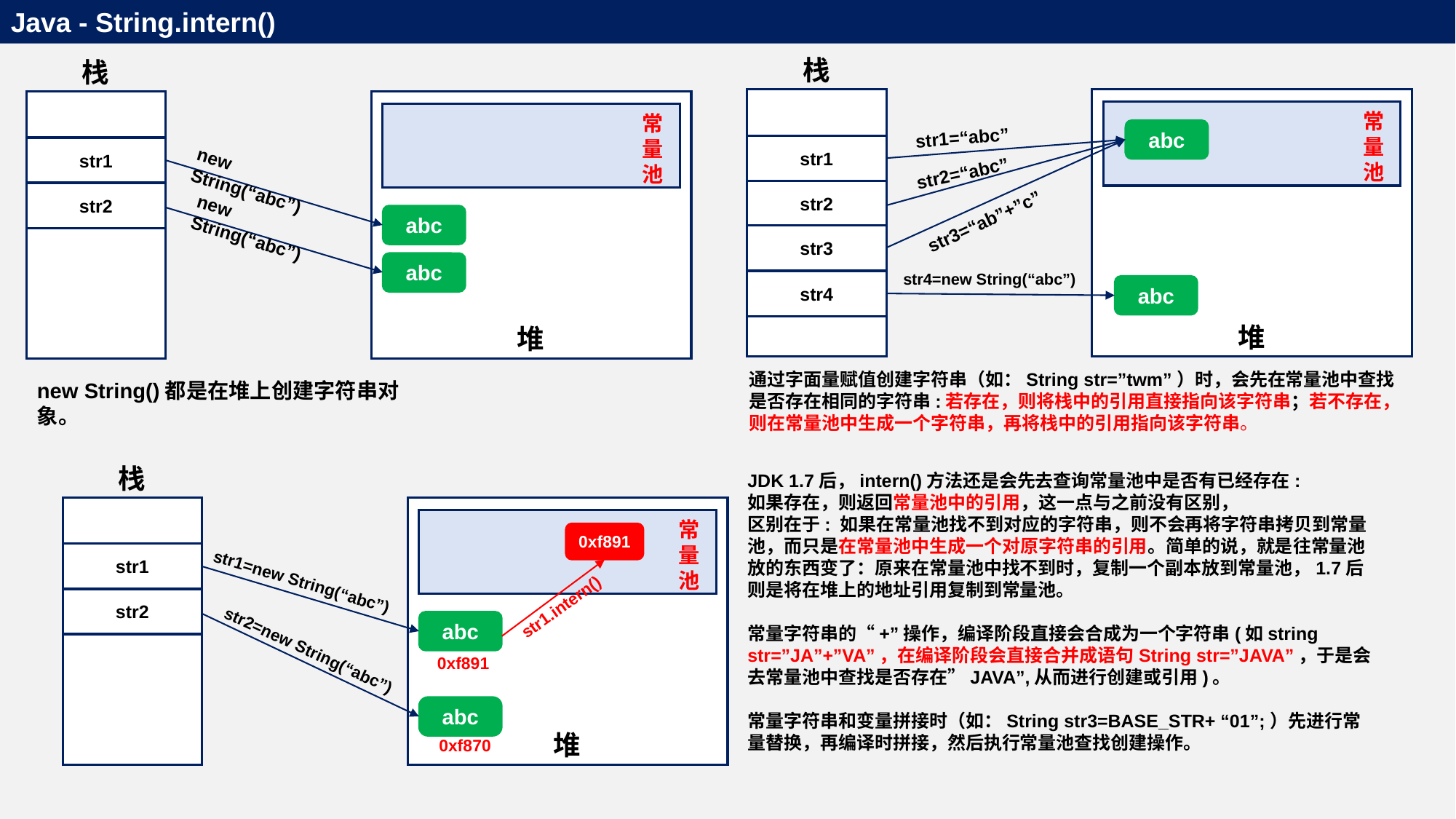

Java - String.intern()
栈

常量池
str1=“abc”
abc
str1
str2=“abc”
str2
abc
堆
str3=“ab”+”c”
str3
str4=new String(“abc”)
str4
通过字面量赋值创建字符串（如：String str=”twm”）时，会先在常量池中查找是否存在相同的字符串:若存在，则将栈中的引用直接指向该字符串；若不存在，则在常量池中生成一个字符串，再将栈中的引用指向该字符串。
栈

常量池
str1
new String(“abc”)
str2
new String(“abc”)
abc
abc
堆
new String()都是在堆上创建字符串对象。
栈

常量池
str1
str1=new String(“abc”)
str2
abc
abc
堆
0xf891
str1.intern()
str2=new String(“abc”)
0xf891
0xf870
JDK 1.7后，intern()方法还是会先去查询常量池中是否有已经存在:
如果存在，则返回常量池中的引用，这一点与之前没有区别，
区别在于: 如果在常量池找不到对应的字符串，则不会再将字符串拷贝到常量池，而只是在常量池中生成一个对原字符串的引用。简单的说，就是往常量池放的东西变了：原来在常量池中找不到时，复制一个副本放到常量池，1.7后则是将在堆上的地址引用复制到常量池。

常量字符串的“+”操作，编译阶段直接会合成为一个字符串(如string str=”JA”+”VA”，在编译阶段会直接合并成语句String str=”JAVA”，于是会去常量池中查找是否存在”JAVA”,从而进行创建或引用)。

常量字符串和变量拼接时（如：String str3=BASE_STR+ “01”;）先进行常量替换，再编译时拼接，然后执行常量池查找创建操作。